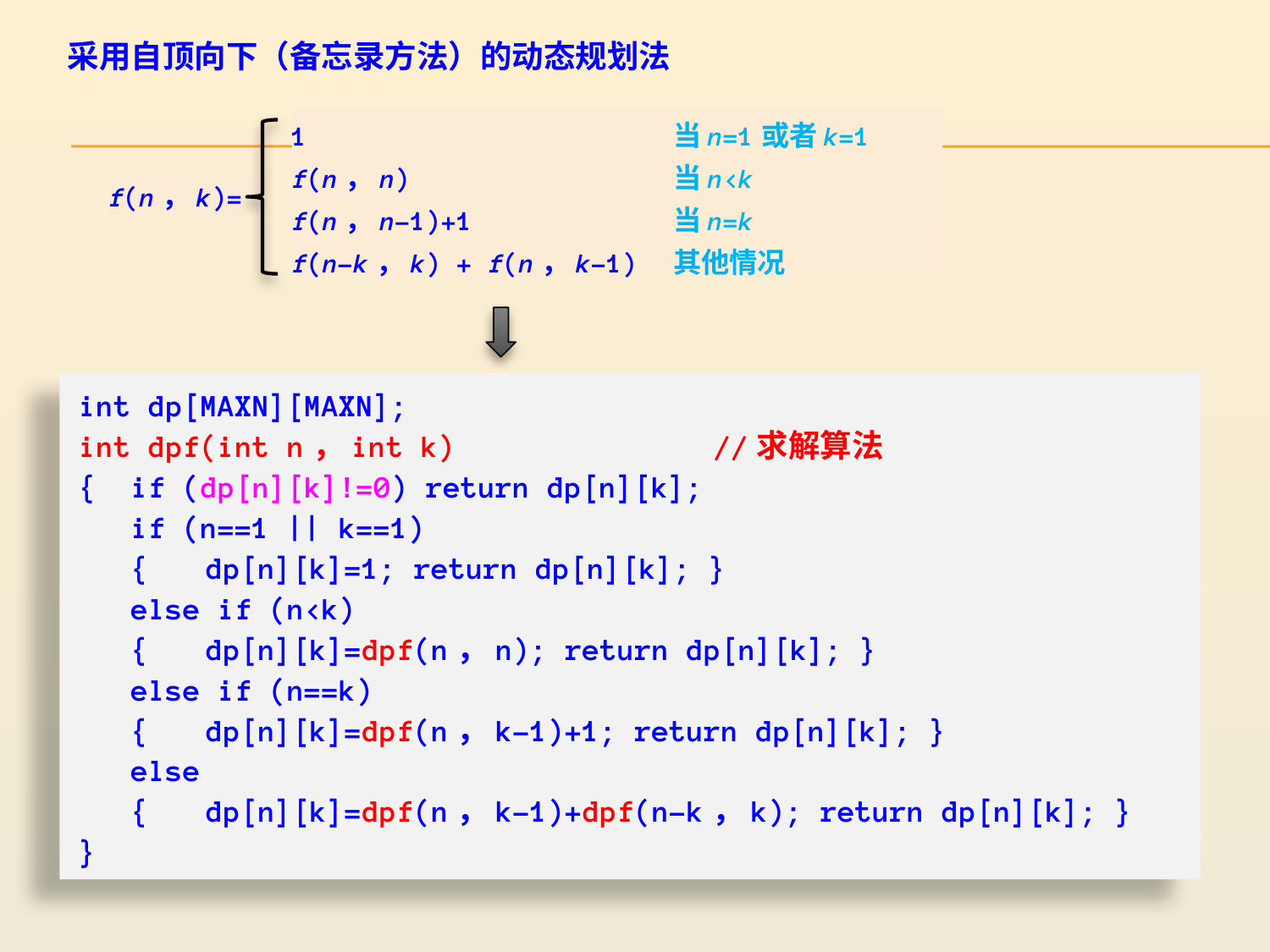

采用自顶向下（备忘录方法）的动态规划法
1			当n=1或者k=1
f(n，n)			当n<k
f(n，n-1)+1		当n=k
f(n-k，k) + f(n，k-1)	其他情况

f(n，k)=

int dp[MAXN][MAXN];
int dpf(int n，int k)			//求解算法
{  if (dp[n][k]!=0) return dp[n][k];
   if (n==1 || k==1)
   {	dp[n][k]=1; return dp[n][k]; }
   else if (n<k)
   {	dp[n][k]=dpf(n，n); return dp[n][k]; }
   else if (n==k)
   {	dp[n][k]=dpf(n，k-1)+1; return dp[n][k]; }
   else
   {	dp[n][k]=dpf(n，k-1)+dpf(n-k，k); return dp[n][k]; }
}